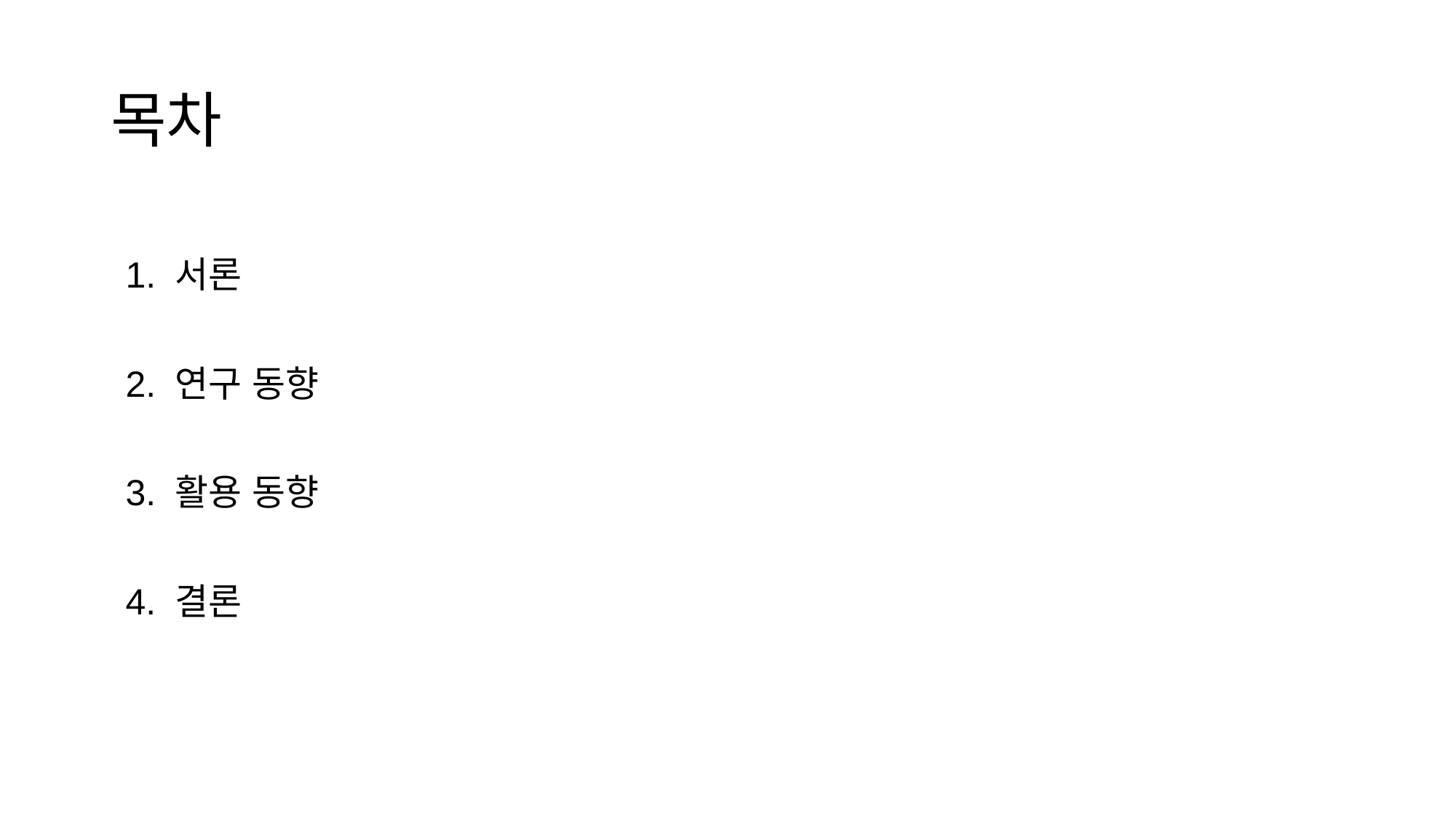

# 목차
1. 서론

2. 연구 동향

3. 활용 동향

4. 결론